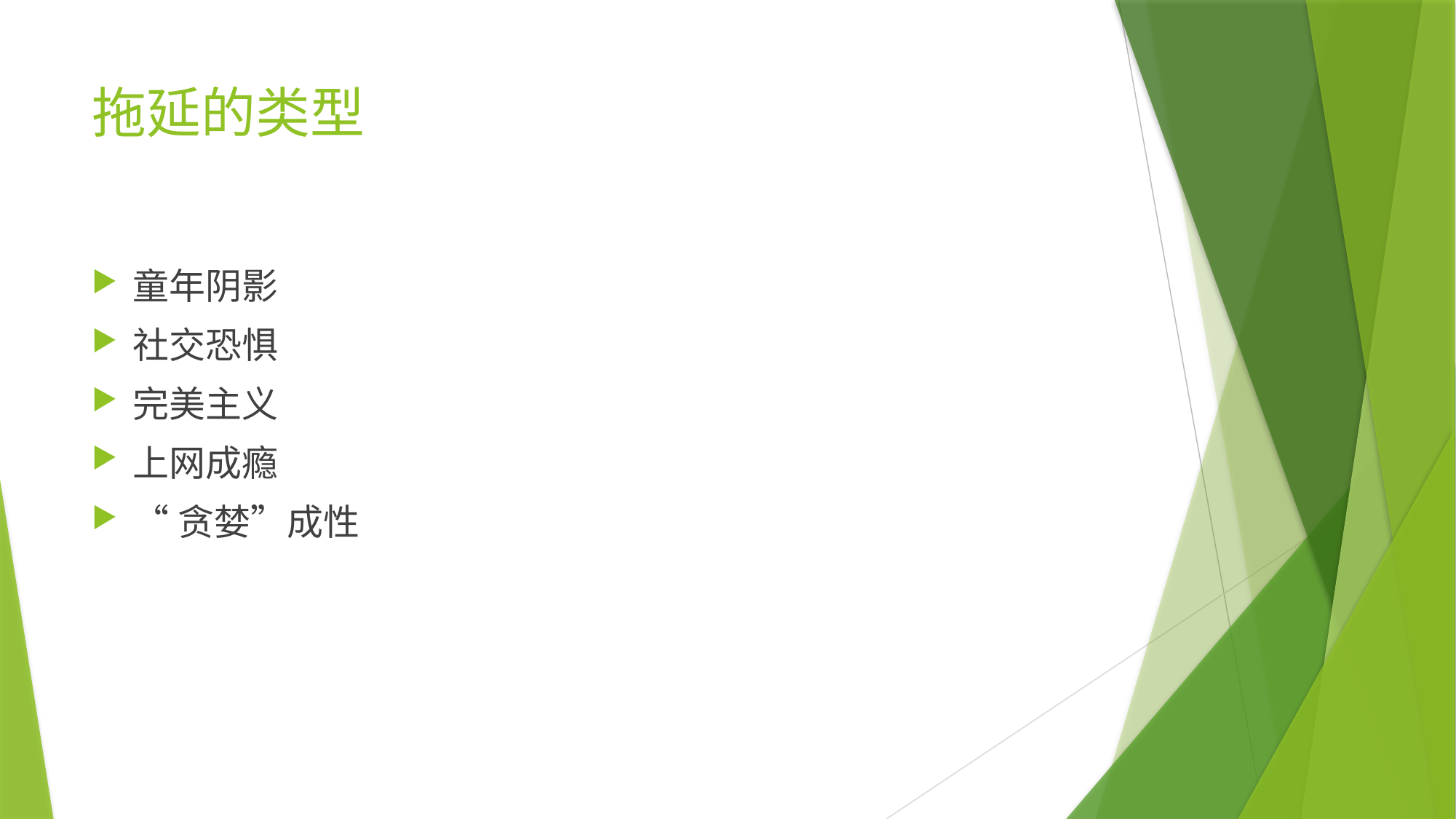

# 拖延的类型
童年阴影
社交恐惧
完美主义
上网成瘾
“贪婪”成性